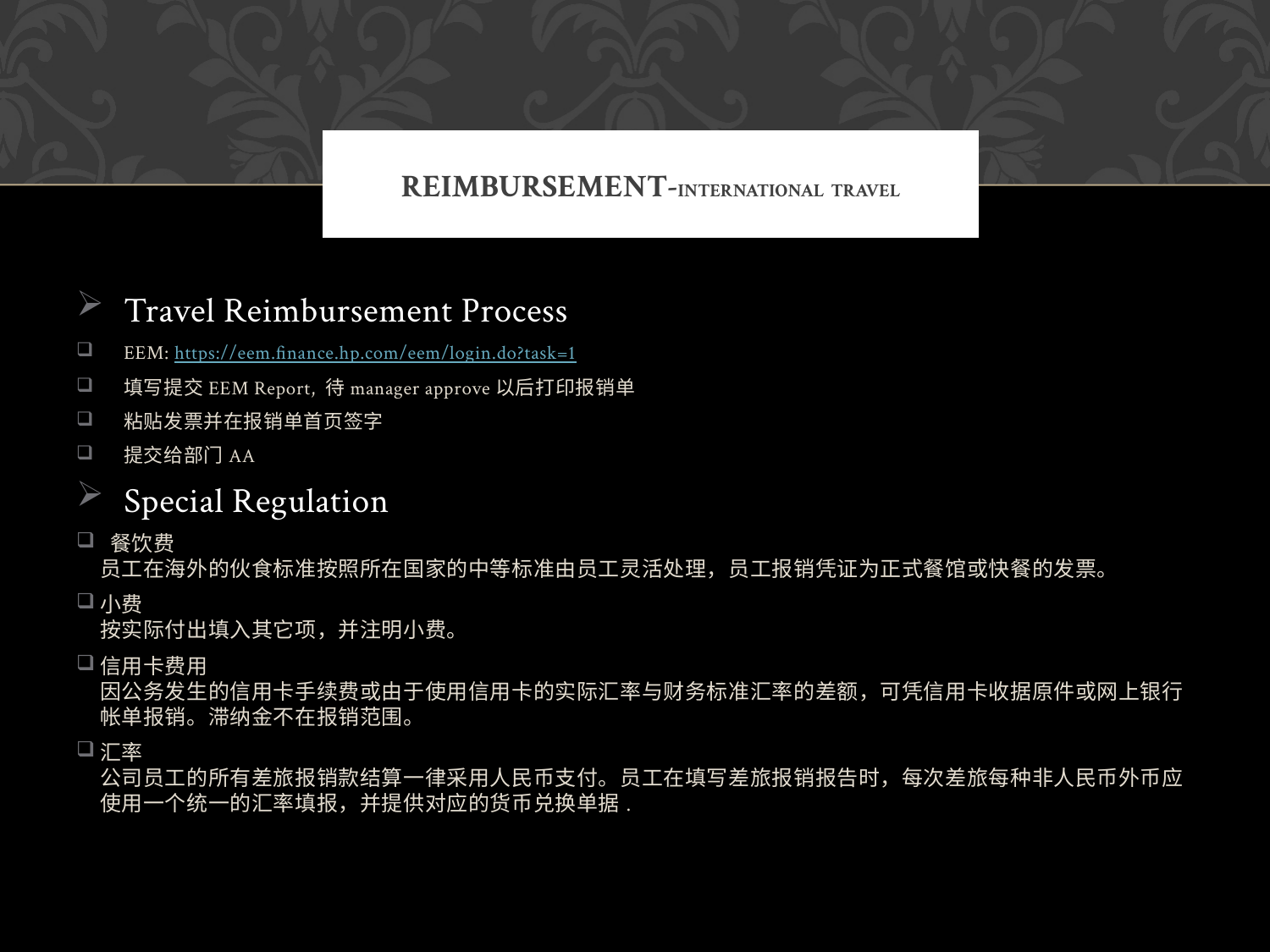

# Reimbursement-international Travel
Travel Reimbursement Process
EEM: https://eem.finance.hp.com/eem/login.do?task=1
填写提交EEM Report, 待manager approve以后打印报销单
粘贴发票并在报销单首页签字
提交给部门AA
Special Regulation
 餐饮费
员工在海外的伙食标准按照所在国家的中等标准由员工灵活处理，员工报销凭证为正式餐馆或快餐的发票。
小费
按实际付出填入其它项，并注明小费。
信用卡费用
因公务发生的信用卡手续费或由于使用信用卡的实际汇率与财务标准汇率的差额，可凭信用卡收据原件或网上银行帐单报销。滞纳金不在报销范围。
汇率
公司员工的所有差旅报销款结算一律采用人民币支付。员工在填写差旅报销报告时，每次差旅每种非人民币外币应使用一个统一的汇率填报，并提供对应的货币兑换单据.